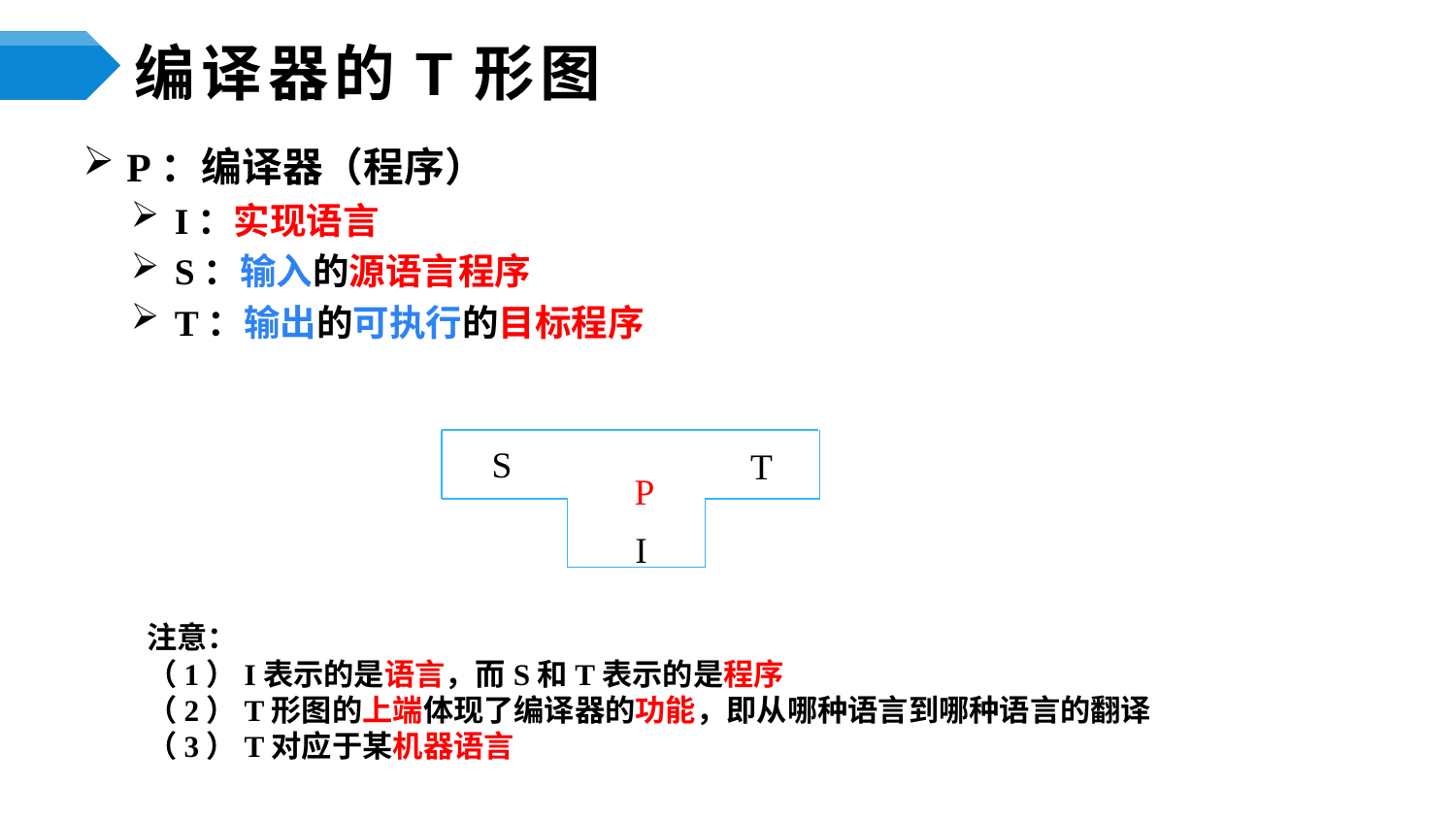

# 编译器的T形图
P：编译器（程序）
I：实现语言
S：输入的源语言程序
T：输出的可执行的目标程序
S
T
I
P
注意：
（1）I表示的是语言，而S和T表示的是程序
（2）T形图的上端体现了编译器的功能，即从哪种语言到哪种语言的翻译
（3）T对应于某机器语言